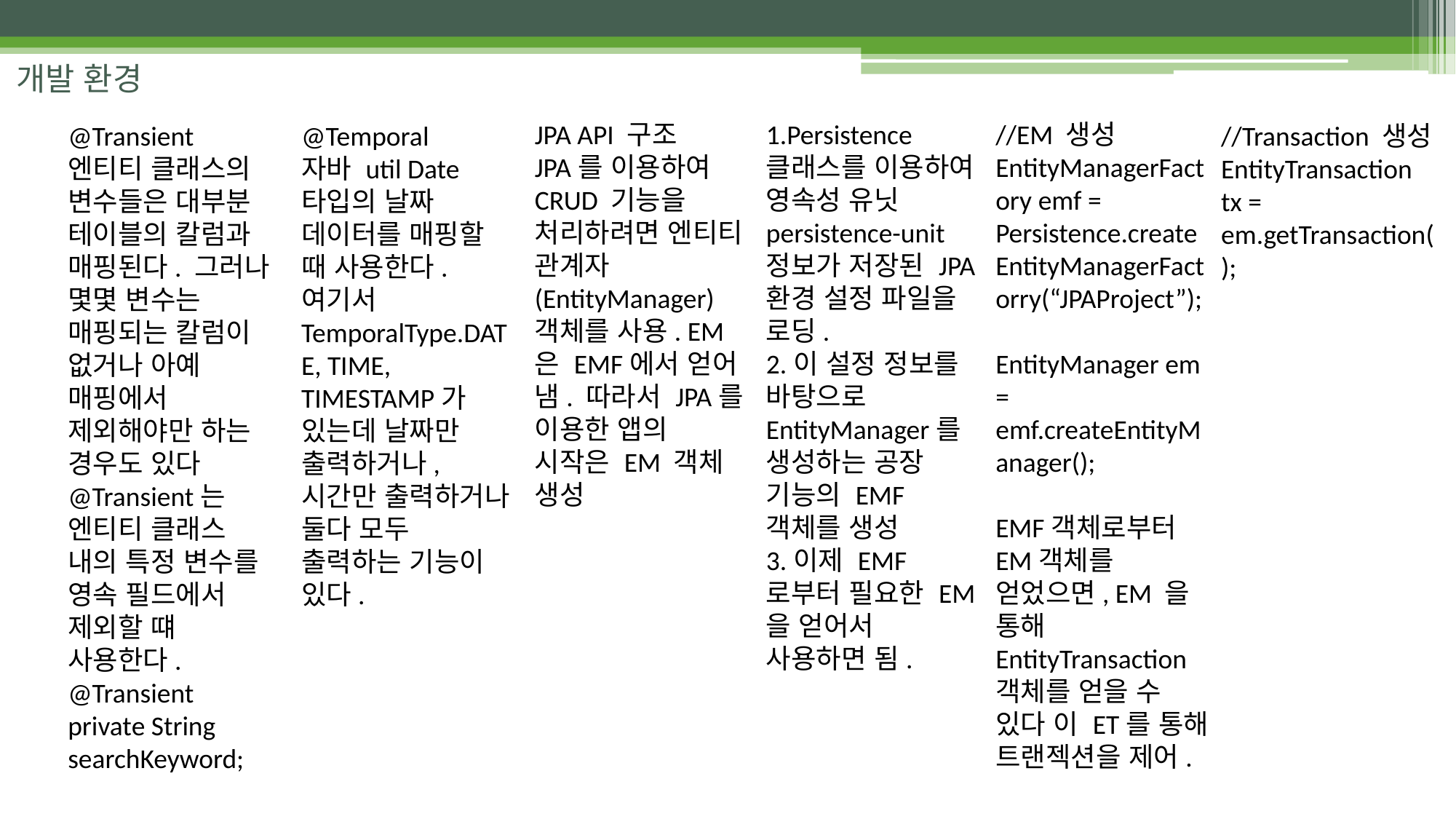

개발 환경
JPA API 구조
JPA를 이용하여 CRUD 기능을 처리하려면 엔티티 관계자(EntityManager) 객체를 사용. EM은 EMF에서 얻어 냄. 따라서 JPA를 이용한 앱의 시작은 EM 객체 생성
1.Persistence 클래스를 이용하여 영속성 유닛 persistence-unit 정보가 저장된 JPA 환경 설정 파일을 로딩.
2.이 설정 정보를 바탕으로 EntityManager를 생성하는 공장 기능의 EMF객체를 생성
3.이제 EMF로부터 필요한 EM을 얻어서 사용하면 됨.
//EM 생성
EntityManagerFactory emf = Persistence.createEntityManagerFactorry(“JPAProject”);

EntityManager em = emf.createEntityManager();

EMF객체로부터 EM객체를 얻었으면, EM 을 통해 EntityTransaction 객체를 얻을 수 있다 이 ET를 통해 트랜젝션을 제어.
@Transient 엔티티 클래스의 변수들은 대부분 테이블의 칼럼과 매핑된다. 그러나 몇몇 변수는 매핑되는 칼럼이 없거나 아예 매핑에서 제외해야만 하는 경우도 있다 @Transient는 엔티티 클래스 내의 특정 변수를 영속 필드에서 제외할 떄 사용한다.
@Transient
private String searchKeyword;
@Temporal
자바 util Date 타입의 날짜 데이터를 매핑할 때 사용한다.
여기서 TemporalType.DATE, TIME, TIMESTAMP가 있는데 날짜만 출력하거나, 시간만 출력하거나 둘다 모두 출력하는 기능이 있다.
//Transaction 생성
EntityTransaction tx = em.getTransaction();